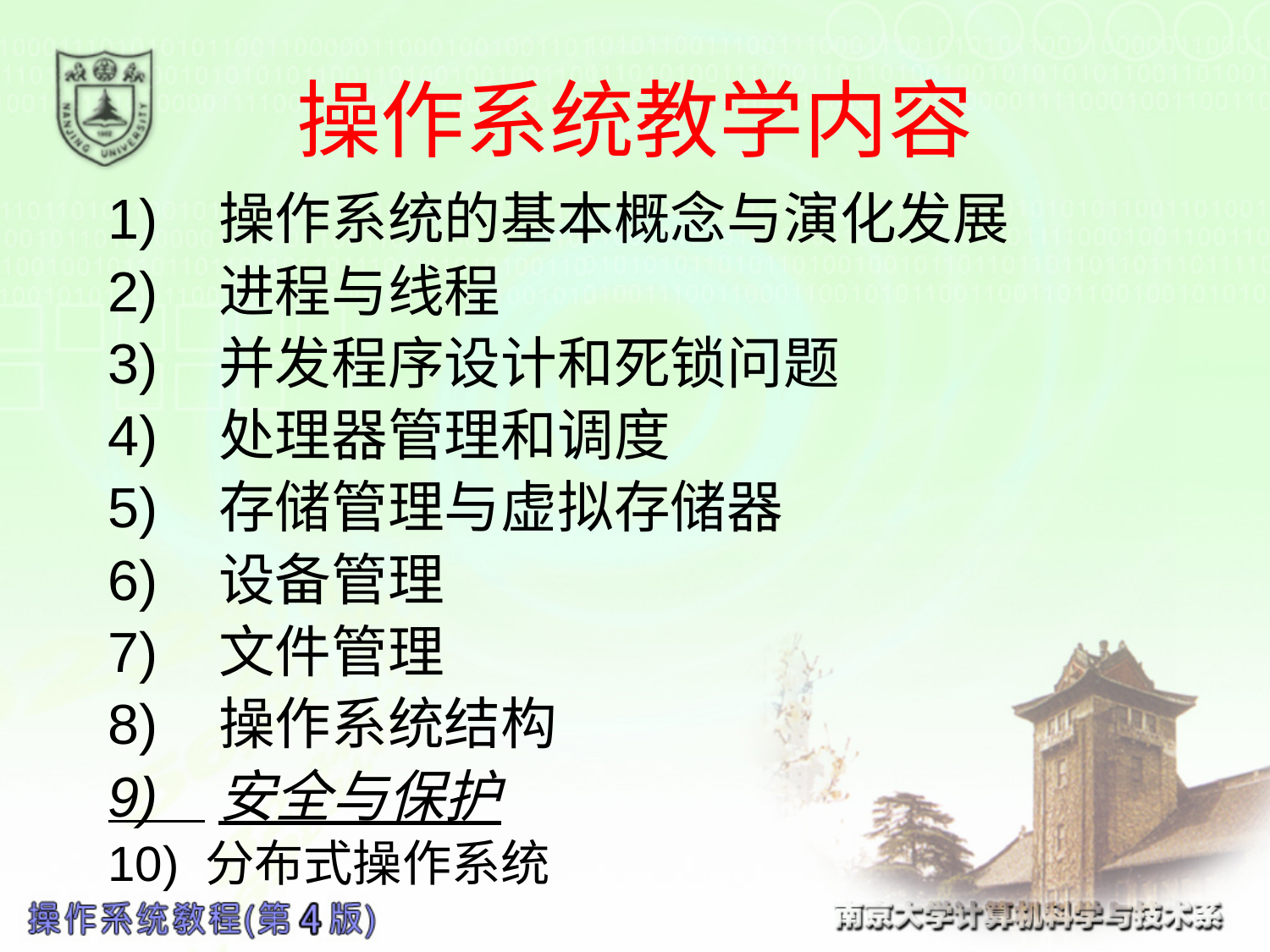

# 操作系统教学内容
1)   操作系统的基本概念与演化发展
2)   进程与线程
3)   并发程序设计和死锁问题
4)   处理器管理和调度
5)   存储管理与虚拟存储器
6)   设备管理
7)   文件管理
8)   操作系统结构
9)   安全与保护
10) 分布式操作系统